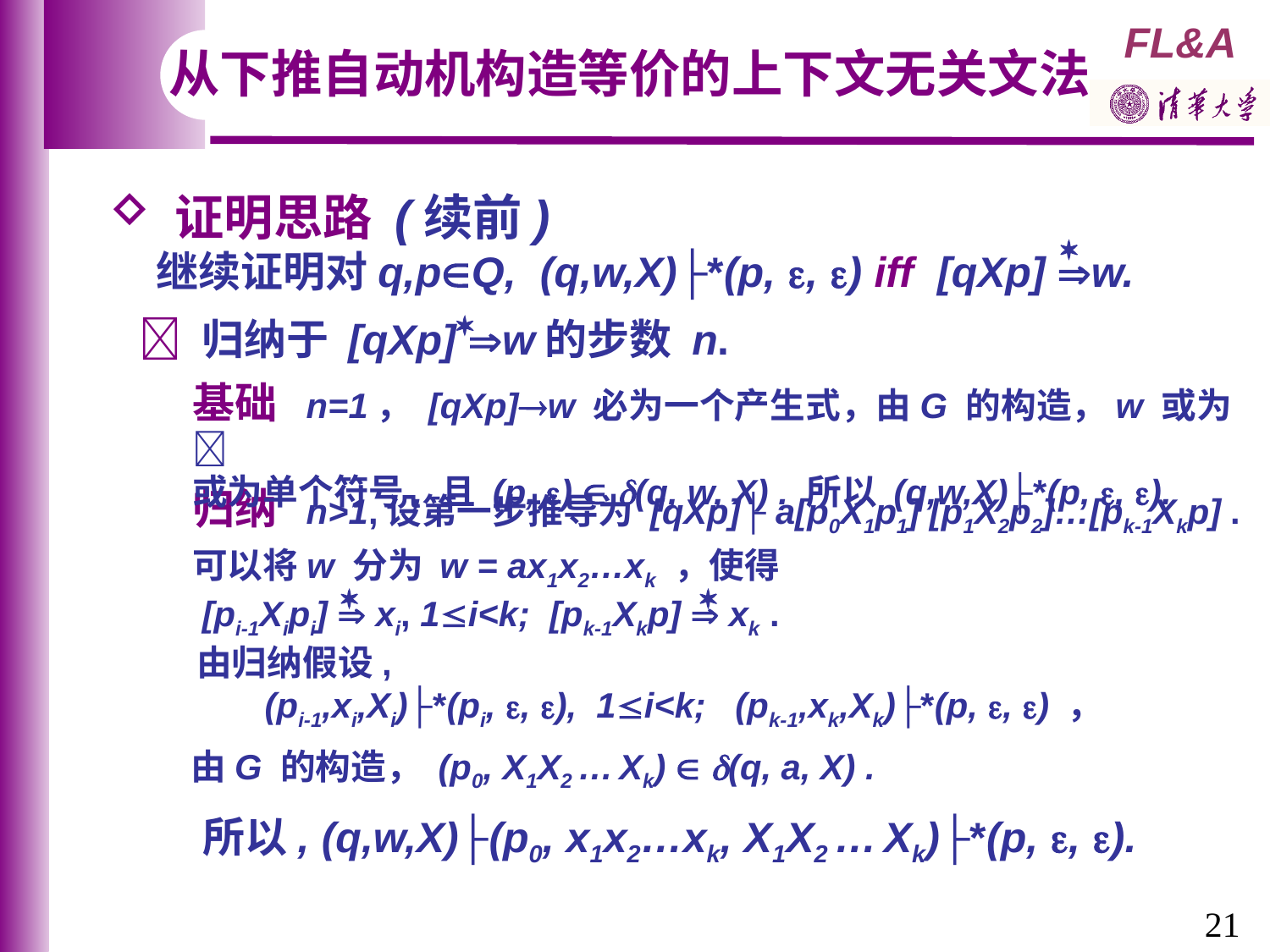

从下推自动机构造等价的上下文无关文法
 证明思路 (续前)
    继续证明对q,p∈Q,  (q,w,X)├*(p, ε, ε) iff  [qXp] ⇒w.
∗
∗
⇐ 归纳于 [qXp] ⇒w的步数 n.
基础  n=1， [qXp]→w 必为一个产生式，由G 的构造，w 或为 ε
或为单个符号, 且 (p, ε) ∈ δ(q, w, X) . 所以 (q,w,X)├*(p, ε, ε).
归纳  n>1,设第一步推导为 [qXp]├ a[p0X1p1] [p1X2p2]…[pk-1Xkp] .
可以将w 分为 w = ax1x2…xk ，使得
 [pi-1Xipi] ⇒ xi, 1≤i<k;  [pk-1Xkp] ⇒ xk .
∗
∗
由归纳假设,
       (pi-1,xi,Xi)├*(pi, ε, ε),  1≤i<k;   (pk-1,xk,Xk)├*(p, ε, ε) ，
由G 的构造， (p0, X1X2 … Xk) ∈ δ(q, a, X) .
所以, (q,w,X)├(p0, x1x2…xk, X1X2 … Xk)├*(p, ε, ε).
21